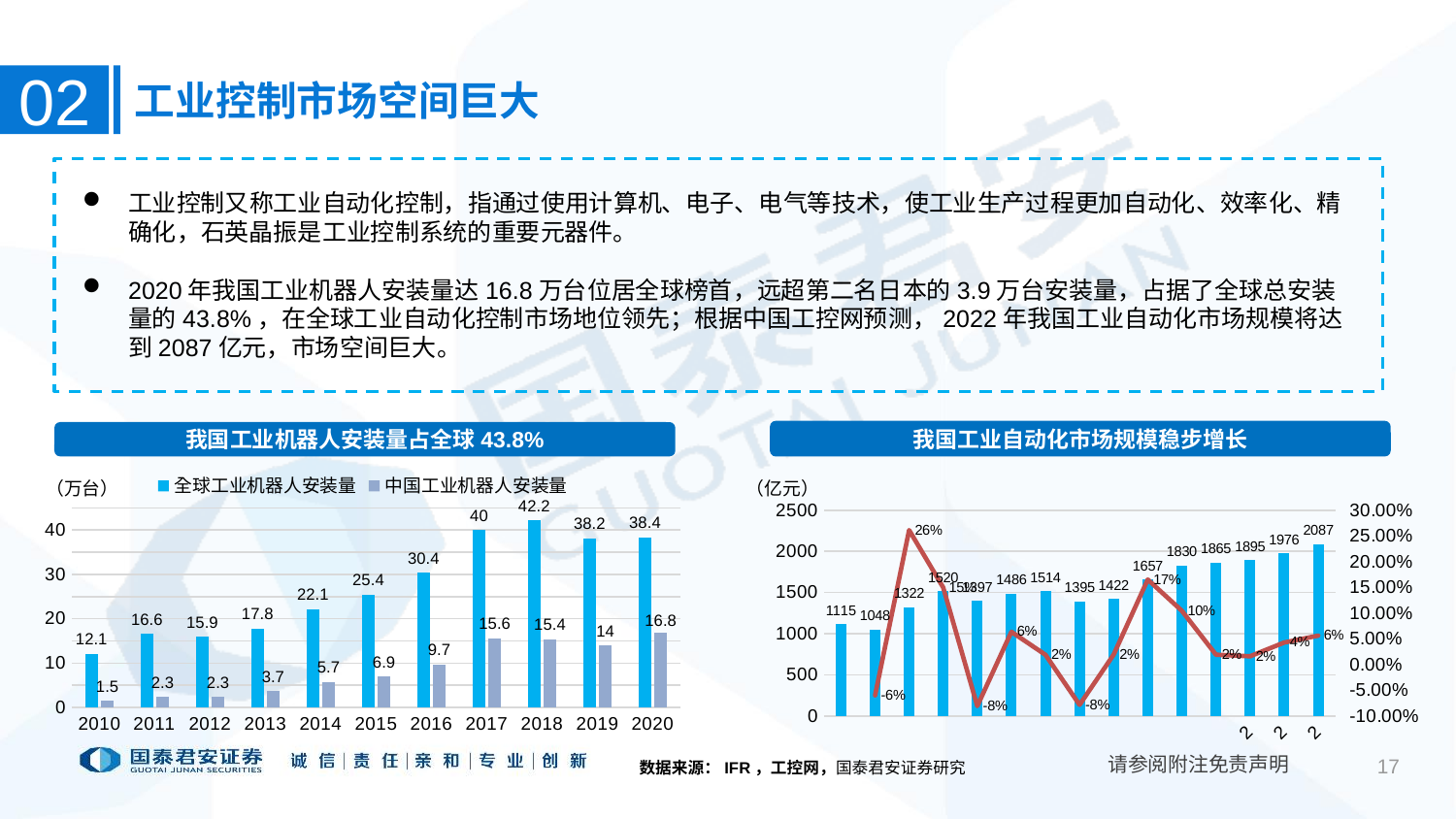

02

工业控制市场空间巨大

工业控制又称工业自动化控制，指通过使用计算机、电子、电气等技术，使工业生产过程更加自动化、效率化、精确化，石英晶振是工业控制系统的重要元器件。

2020年我国工业机器人安装量达16.8万台位居全球榜首，远超第二名日本的3.9万台安装量，占据了全球总安装量的43.8%，在全球工业自动化控制市场地位领先；根据中国工控网预测，2022年我国工业自动化市场规模将达到2087亿元，市场空间巨大。
我国工业自动化市场规模稳步增长
我国工业机器人安装量占全球43.8%

### Chart

| Category | 全球工业机器人安装量 | 中国工业机器人安装量 |
|---|---|---|
| 2010 | 12.1 | 1.5 |
| 2011 | 16.6 | 2.3 |
| 2012 | 15.9 | 2.3 |
| 2013 | 17.8 | 3.7 |
| 2014 | 22.1 | 5.7 |
| 2015 | 25.4 | 6.9 |
| 2016 | 30.4 | 9.7 |
| 2017 | 40.0 | 15.6 |
| 2018 | 42.2 | 15.4 |
| 2019 | 38.2 | 14.0 |
| 2020 | 38.4 | 16.8 |

### Chart

| Category | 我国工业自动化市场规模 | 增长率 |
|---|---|---|
| 2008 | 1115.0 | None |
| 2009 | 1048.0 | -0.06008968609865473 |
| 2010 | 1322.0 | 0.2614503816793894 |
| 2011 | 1520.0 | 0.1497730711043872 |
| 2012 | 1397.0 | -0.0809210526315789 |
| 2013 | 1486.0 | 0.06370794559770943 |
| 2014 | 1514.0 | 0.018842530282638048 |
| 2015 | 1395.0 | -0.07859973579920743 |
| 2016 | 1422.0 | 0.019354838709677358 |
| 2017 | 1657.0 | 0.16526019690576654 |
| 2018 | 1830.0 | 0.10440555220277603 |
| 2019 | 1865.0 | 0.0191256830601092 |
| 2020E | 1895.0 | 0.01608579088471851 |
| 2021E | 1976.0 | 0.04274406332453817 |
| 2022E | 2087.0 | 0.05617408906882582 |
数据来源：IFR，工控网，国泰君安证券研究